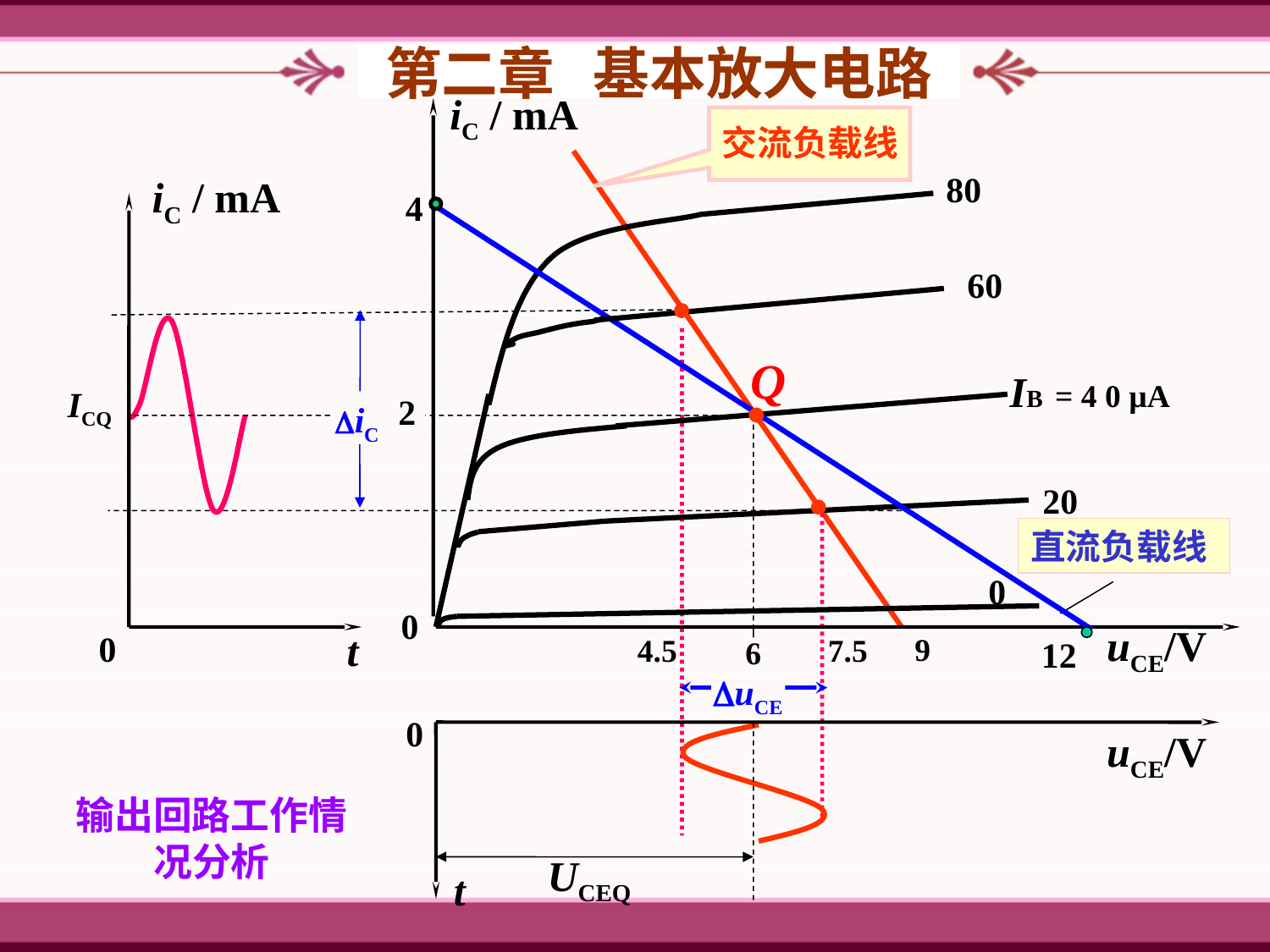

第二章   基本放大电路
iC / mA

80
4

60

Q
IB  = 4 0 µA
2

20

0
0

uCE/V
6

iC / mA

ICQ
t
0

0

uCE/V
UCEQ

t

12
9

交流负载线

ΔiC

直流负载线

4.5
7.5
ΔuCE

输出回路工作情况分析